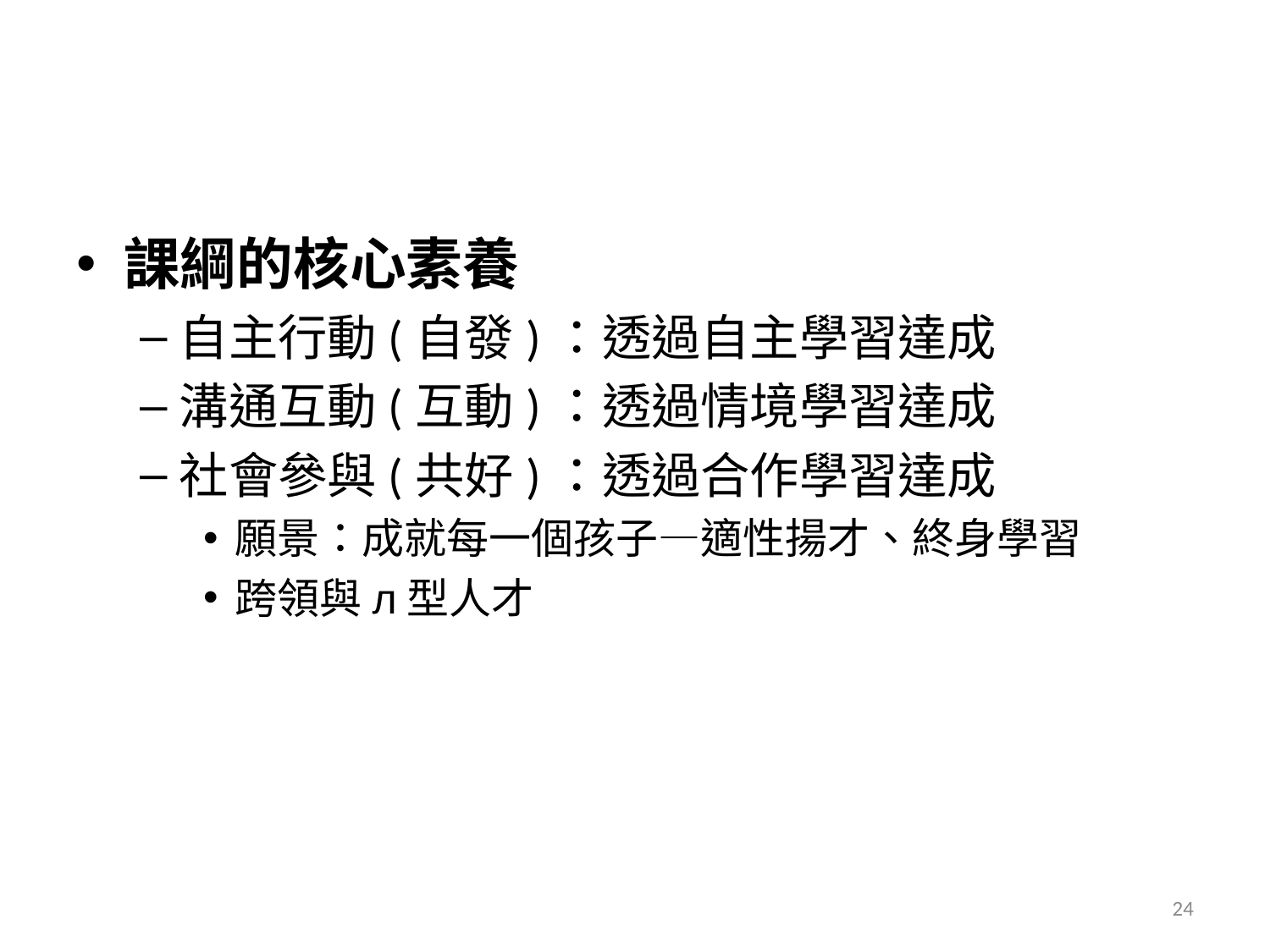

#
課綱的核心素養
自主行動(自發)：透過自主學習達成
溝通互動(互動)：透過情境學習達成
社會參與(共好)：透過合作學習達成
願景：成就每一個孩子—適性揚才、終身學習
跨領與л型人才

24